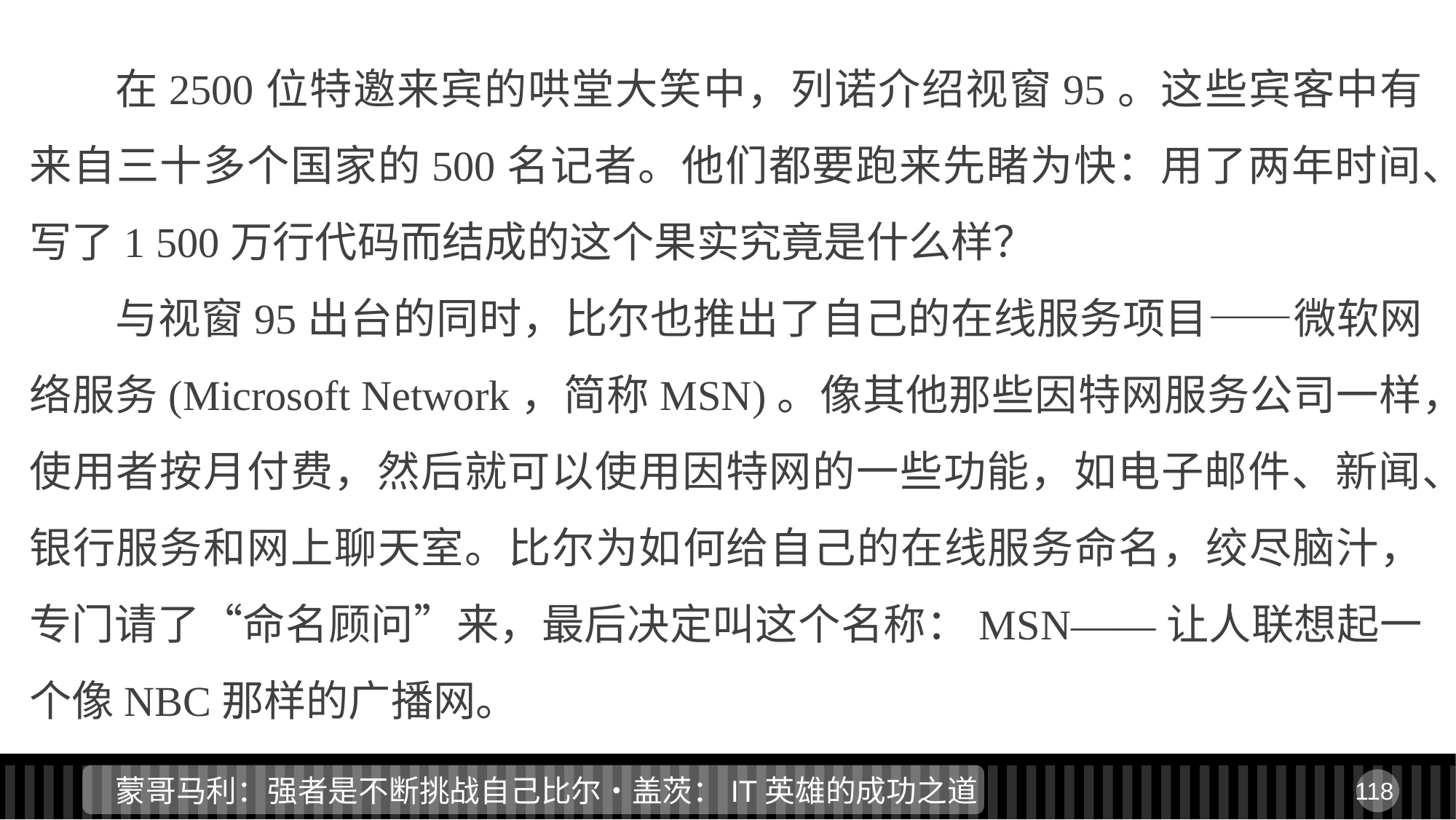

在2500位特邀来宾的哄堂大笑中，列诺介绍视窗95。这些宾客中有来自三十多个国家的500名记者。他们都要跑来先睹为快：用了两年时间、写了1 500万行代码而结成的这个果实究竟是什么样？
与视窗95出台的同时，比尔也推出了自己的在线服务项目——微软网络服务(Microsoft Network，简称MSN)。像其他那些因特网服务公司一样，使用者按月付费，然后就可以使用因特网的一些功能，如电子邮件、新闻、银行服务和网上聊天室。比尔为如何给自己的在线服务命名，绞尽脑汁，专门请了“命名顾问”来，最后决定叫这个名称：MSN——让人联想起一个像NBC那样的广播网。